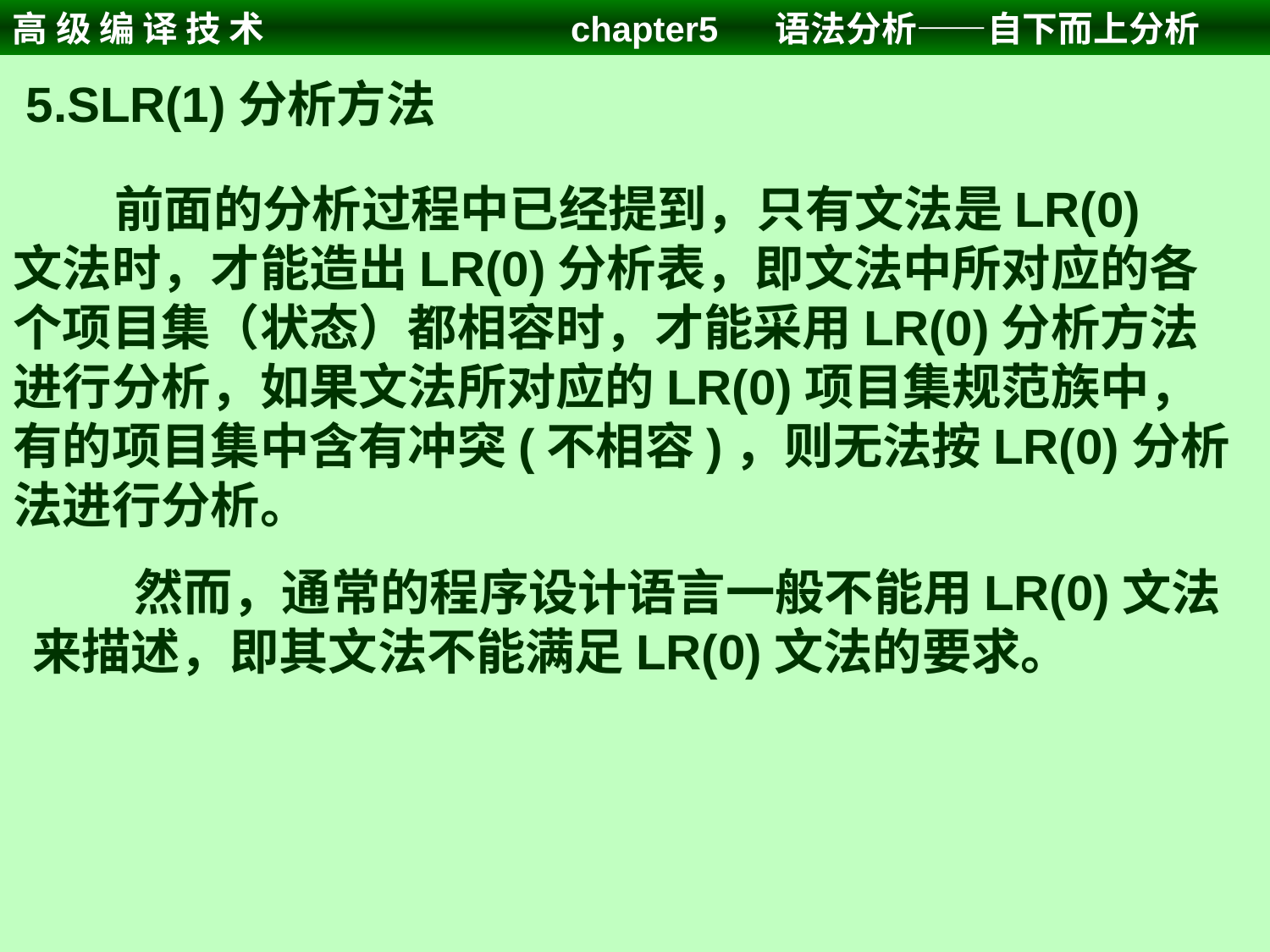

5.SLR(1)分析方法
        前面的分析过程中已经提到，只有文法是LR(0)
文法时，才能造出LR(0)分析表，即文法中所对应的各
个项目集（状态）都相容时，才能采用LR(0)分析方法
进行分析，如果文法所对应的LR(0)项目集规范族中，
有的项目集中含有冲突(不相容)，则无法按LR(0)分析
法进行分析。
        然而，通常的程序设计语言一般不能用LR(0)文法
来描述，即其文法不能满足LR(0)文法的要求。